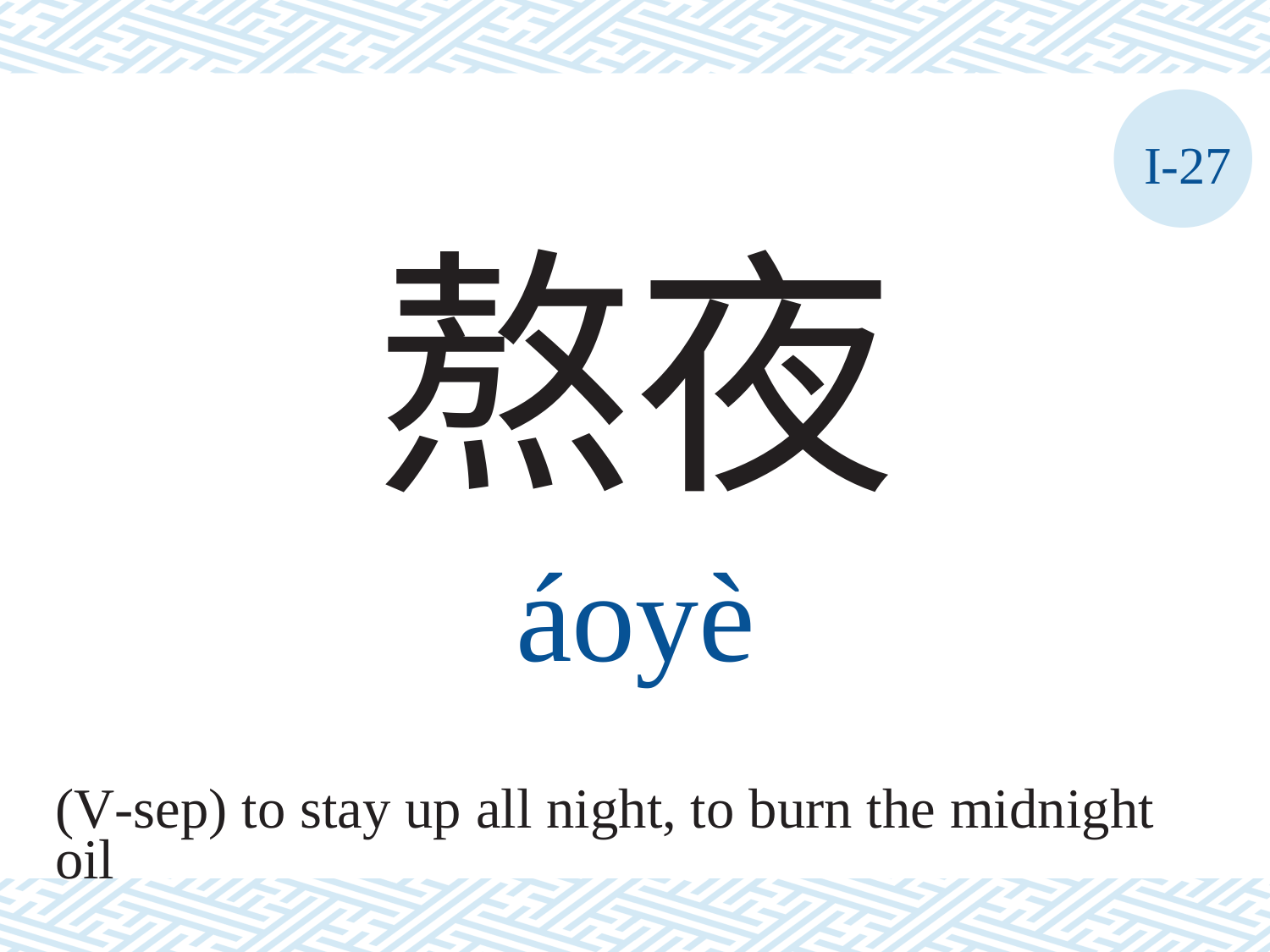

I-27
熬夜
áoyè
(V-sep) to stay up all night, to burn the midnight
oil